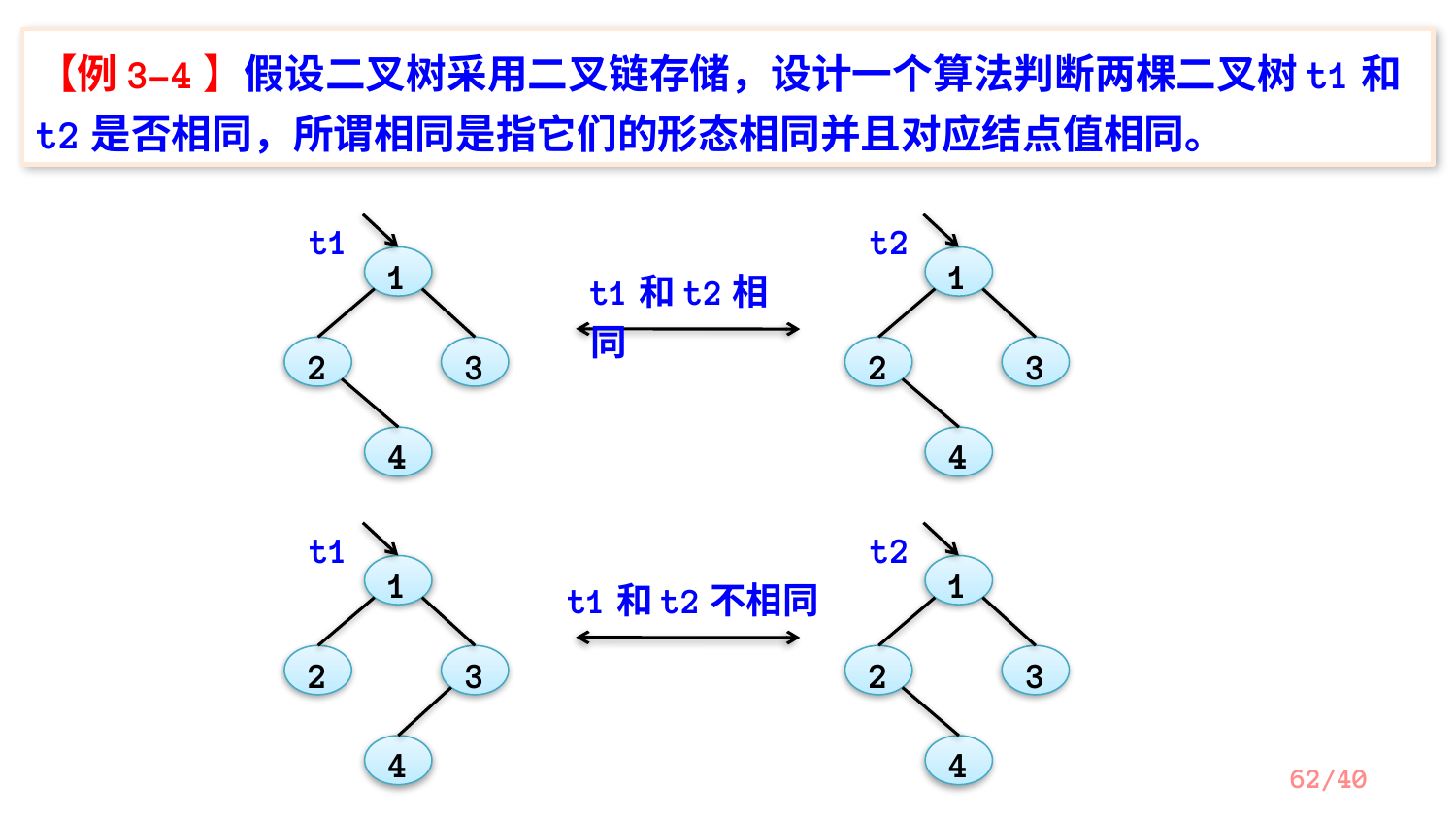

【例3-4】假设二叉树采用二叉链存储，设计一个算法判断两棵二叉树t1和t2是否相同，所谓相同是指它们的形态相同并且对应结点值相同。
t1
t2
1
1
t1和t2相同
2
3
2
3
4
4
t1
t2
1
1
t1和t2不相同
2
3
2
3
4
4
62/40